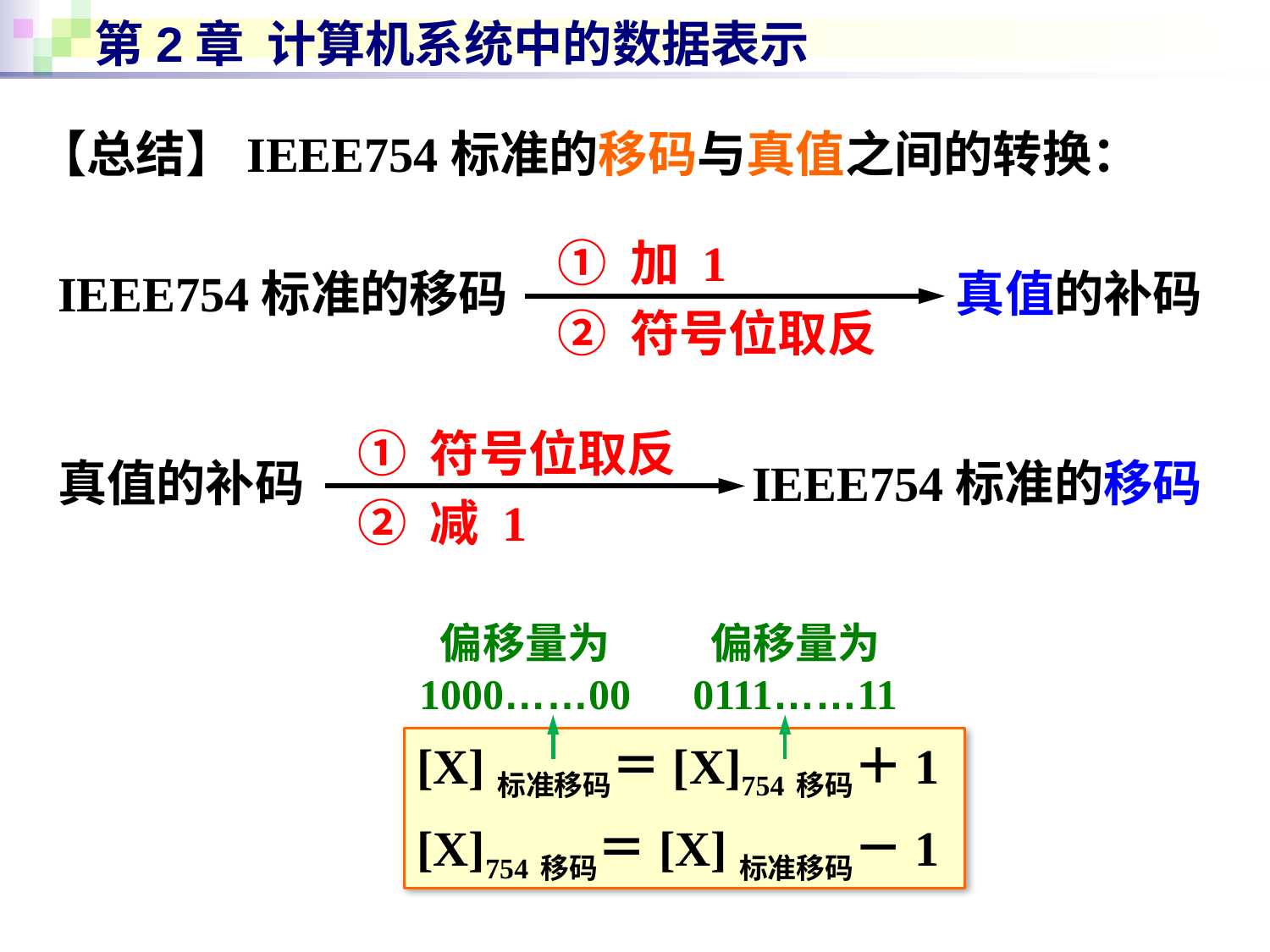

# 第2章  计算机系统中的数据表示
【总结】IEEE754标准的移码与真值之间的转换：
① 加 1
IEEE754标准的移码
真值的补码
② 符号位取反
① 符号位取反
真值的补码
IEEE754标准的移码
② 减 1
偏移量为
1000……00
偏移量为
0111……11
[X]标准移码＝[X]754移码＋1
[X]754移码＝[X]标准移码－1
23